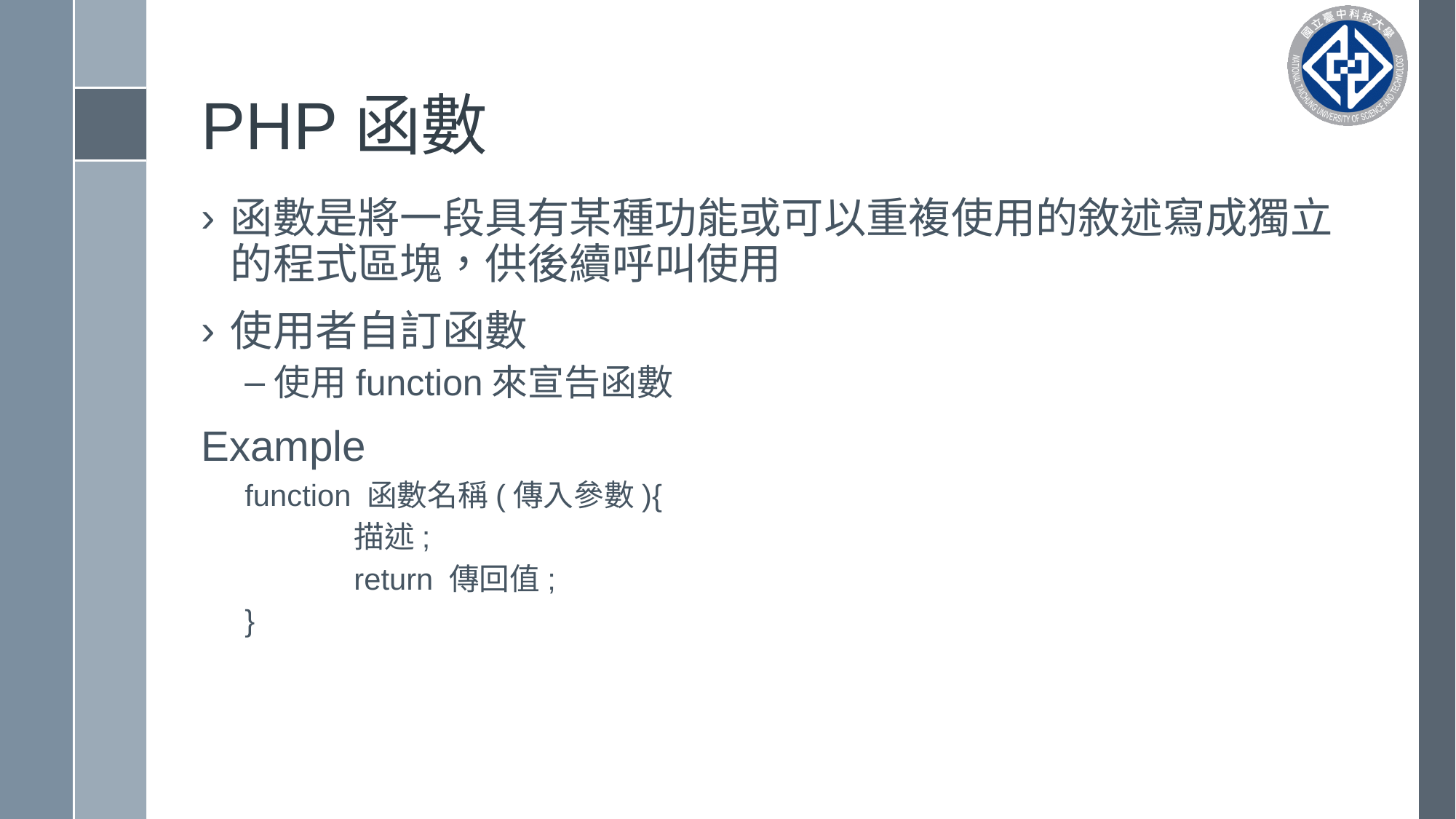

# PHP函數
函數是將一段具有某種功能或可以重複使用的敘述寫成獨立的程式區塊，供後續呼叫使用
使用者自訂函數
使用function來宣告函數
Example
function 函數名稱(傳入參數){
	描述;
	return 傳回值;
}